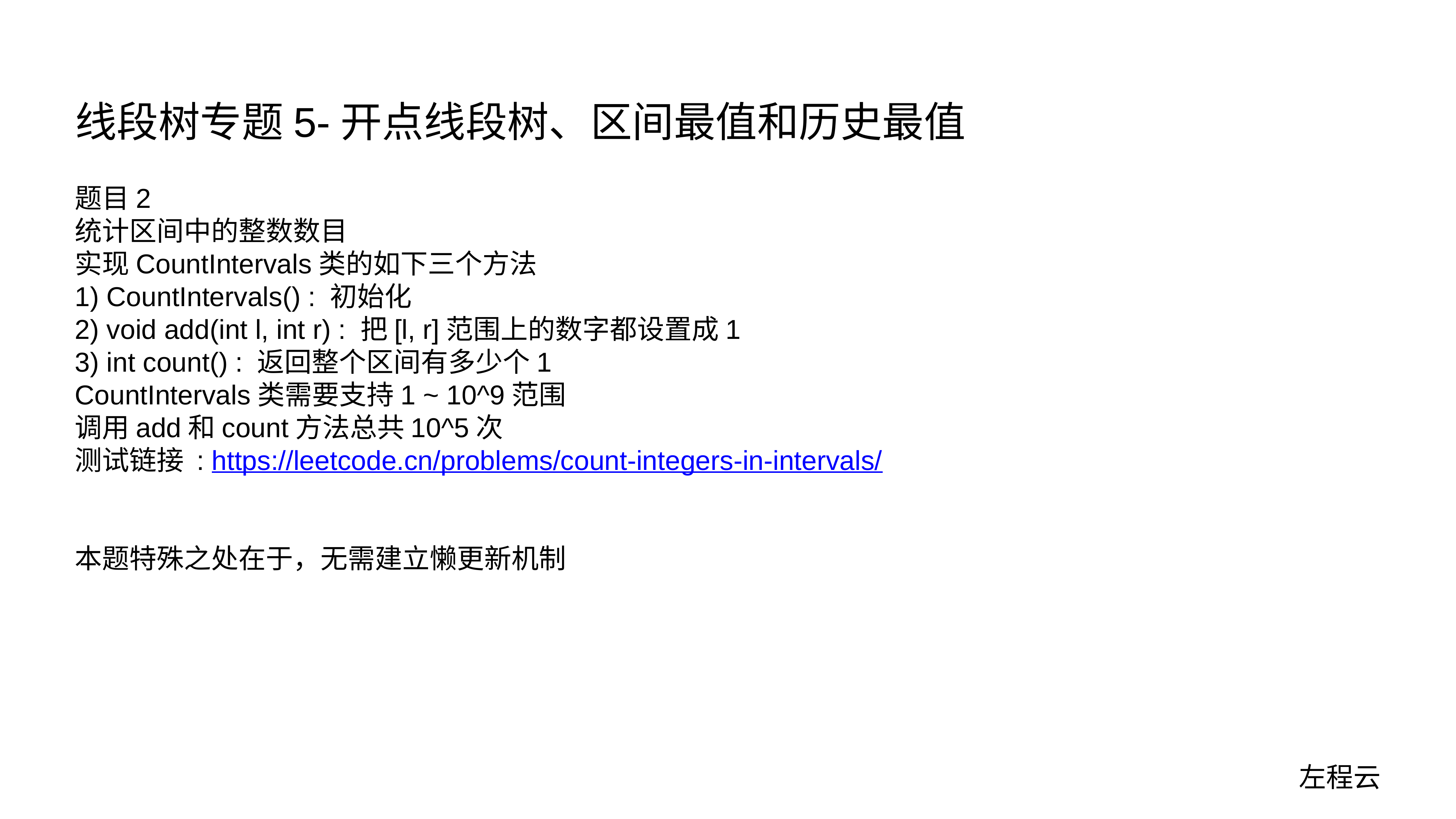

# 线段树专题5-开点线段树、区间最值和历史最值
题目2
统计区间中的整数数目
实现CountIntervals类的如下三个方法
1) CountIntervals() : 初始化
2) void add(int l, int r) : 把[l, r]范围上的数字都设置成1
3) int count() : 返回整个区间有多少个1
CountIntervals类需要支持1 ~ 10^9范围
调用add和count方法总共10^5次
测试链接 : https://leetcode.cn/problems/count-integers-in-intervals/

本题特殊之处在于，无需建立懒更新机制
左程云